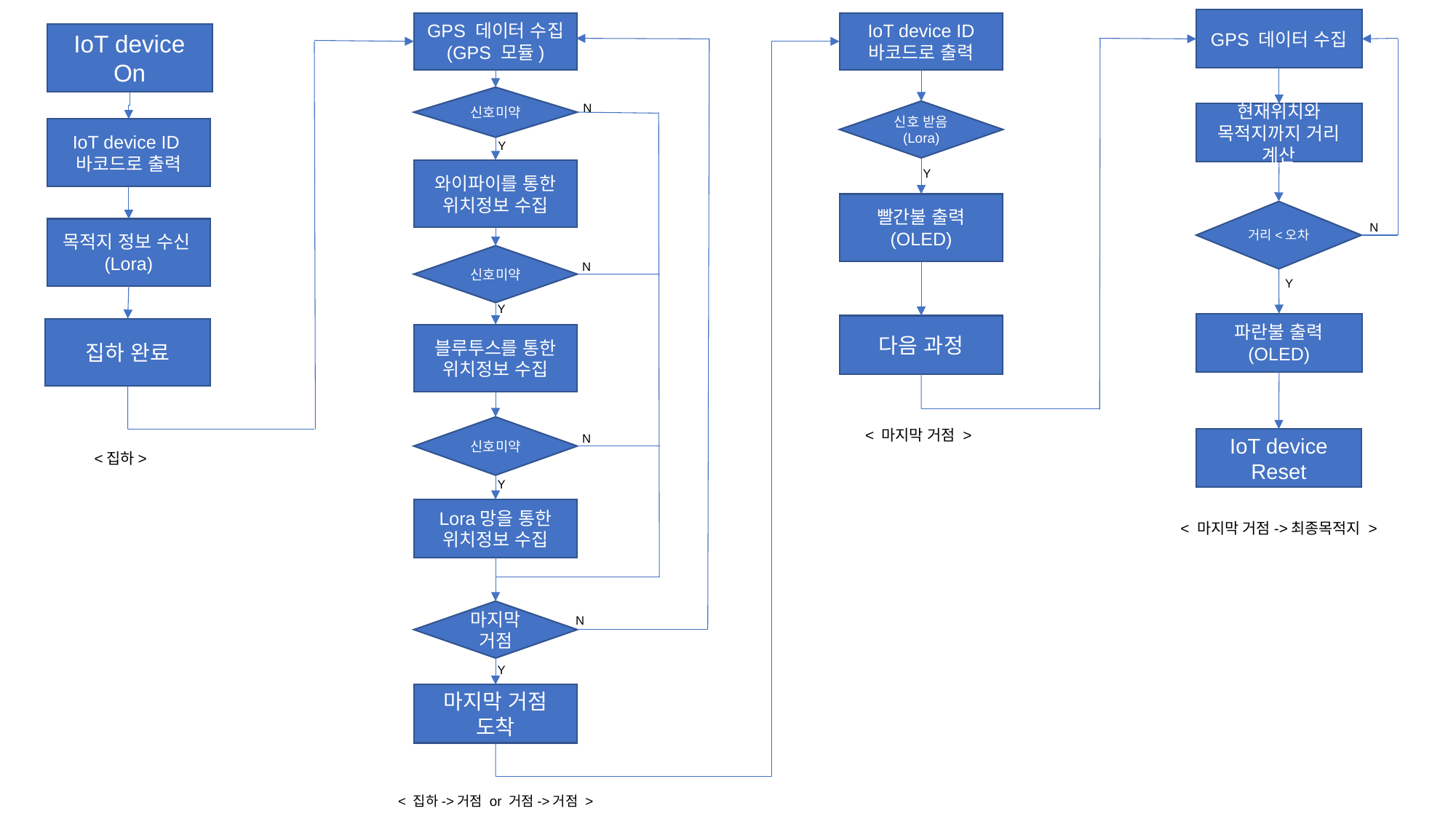

GPS 데이터 수집
IoT device ID
바코드로 출력
GPS 데이터 수집
(GPS 모듈)
IoT device On
신호미약
N
신호 받음
(Lora)
현재위치와 목적지까지 거리 계산
IoT device ID
바코드로 출력
Y
와이파이를 통한
위치정보 수집
Y
빨간불 출력
(OLED)
거리<오차
N
목적지 정보 수신(Lora)
신호미약
N
Y
Y
파란불 출력
(OLED)
다음 과정
집하 완료
블루투스를 통한
위치정보 수집
신호미약
< 마지막 거점 >
N
IoT device
Reset
<집하>
Y
Lora망을 통한
위치정보 수집
< 마지막 거점->최종목적지 >
마지막 거점
N
Y
마지막 거점 도착
< 집하->거점 or 거점->거점 >